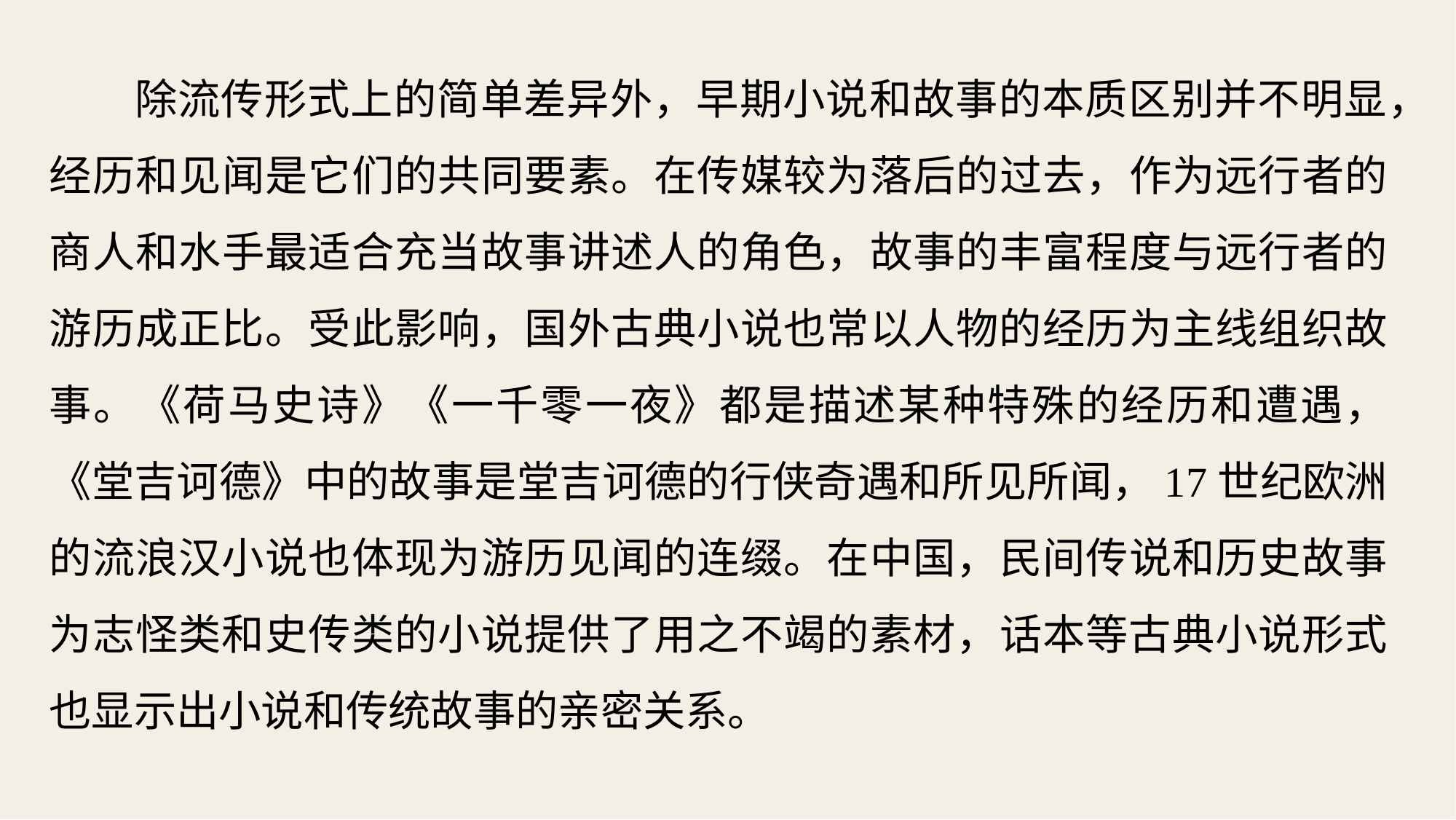

除流传形式上的简单差异外，早期小说和故事的本质区别并不明显，经历和见闻是它们的共同要素。在传媒较为落后的过去，作为远行者的商人和水手最适合充当故事讲述人的角色，故事的丰富程度与远行者的游历成正比。受此影响，国外古典小说也常以人物的经历为主线组织故事。《荷马史诗》《一千零一夜》都是描述某种特殊的经历和遭遇，《堂吉诃德》中的故事是堂吉诃德的行侠奇遇和所见所闻，17世纪欧洲的流浪汉小说也体现为游历见闻的连缀。在中国，民间传说和历史故事为志怪类和史传类的小说提供了用之不竭的素材，话本等古典小说形式也显示出小说和传统故事的亲密关系。